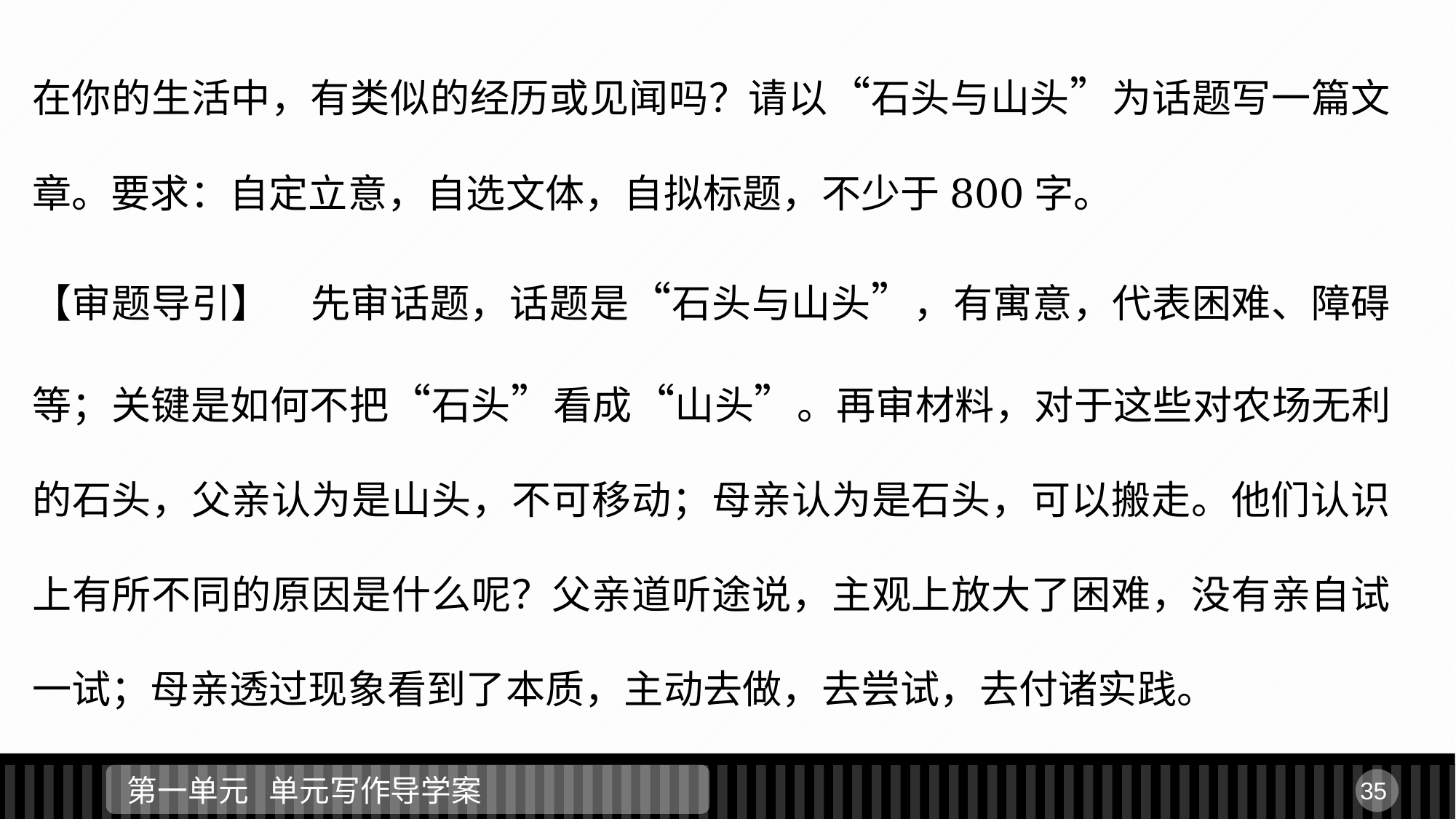

在你的生活中，有类似的经历或见闻吗？请以“石头与山头”为话题写一篇文章。要求：自定立意，自选文体，自拟标题，不少于800字。
【审题导引】　先审话题，话题是“石头与山头”，有寓意，代表困难、障碍等；关键是如何不把“石头”看成“山头”。再审材料，对于这些对农场无利的石头，父亲认为是山头，不可移动；母亲认为是石头，可以搬走。他们认识上有所不同的原因是什么呢？父亲道听途说，主观上放大了困难，没有亲自试一试；母亲透过现象看到了本质，主动去做，去尝试，去付诸实践。